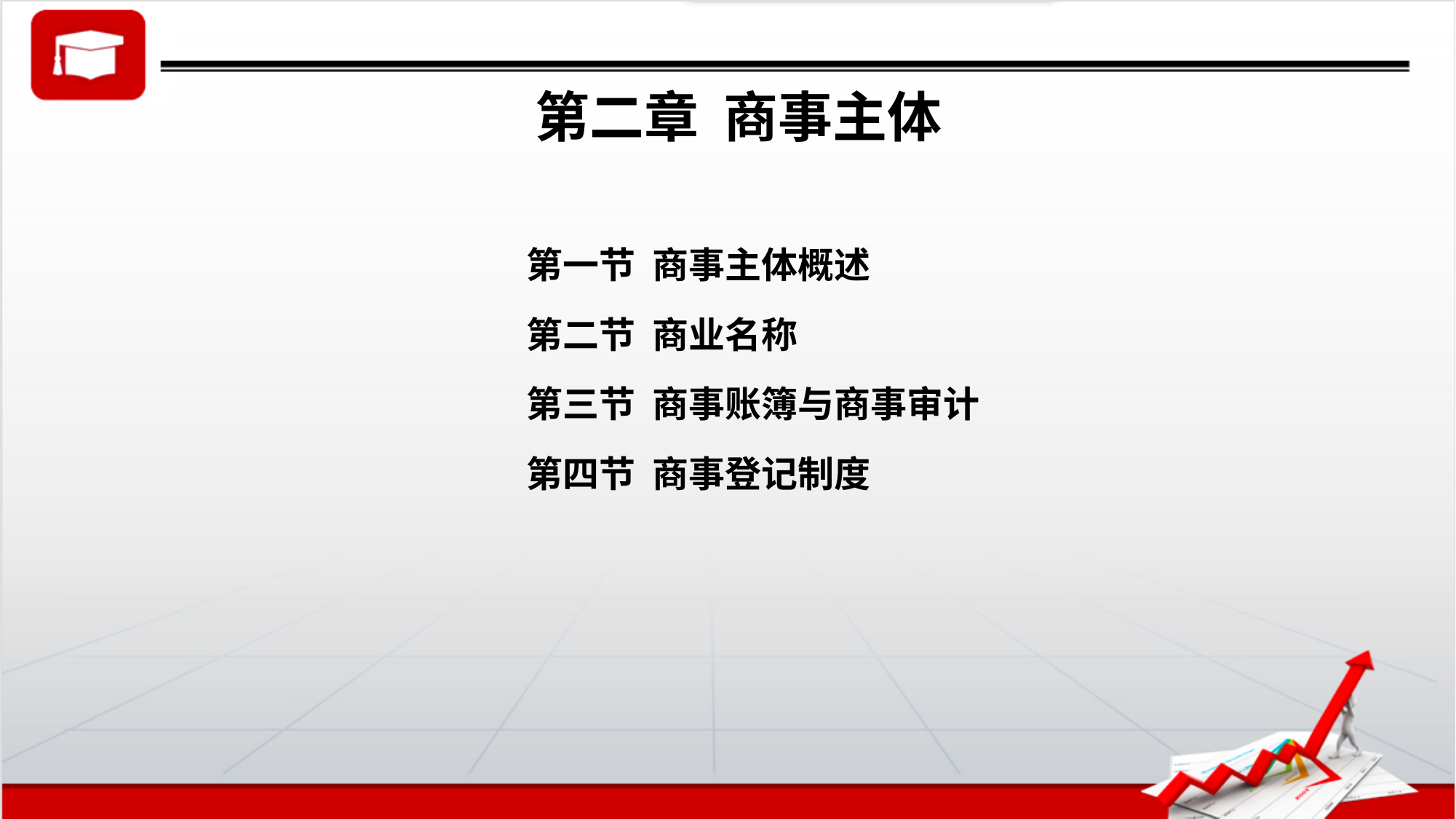

# 第二章  商事主体
第一节  商事主体概述
第二节  商业名称
第三节  商事账簿与商事审计
第四节  商事登记制度